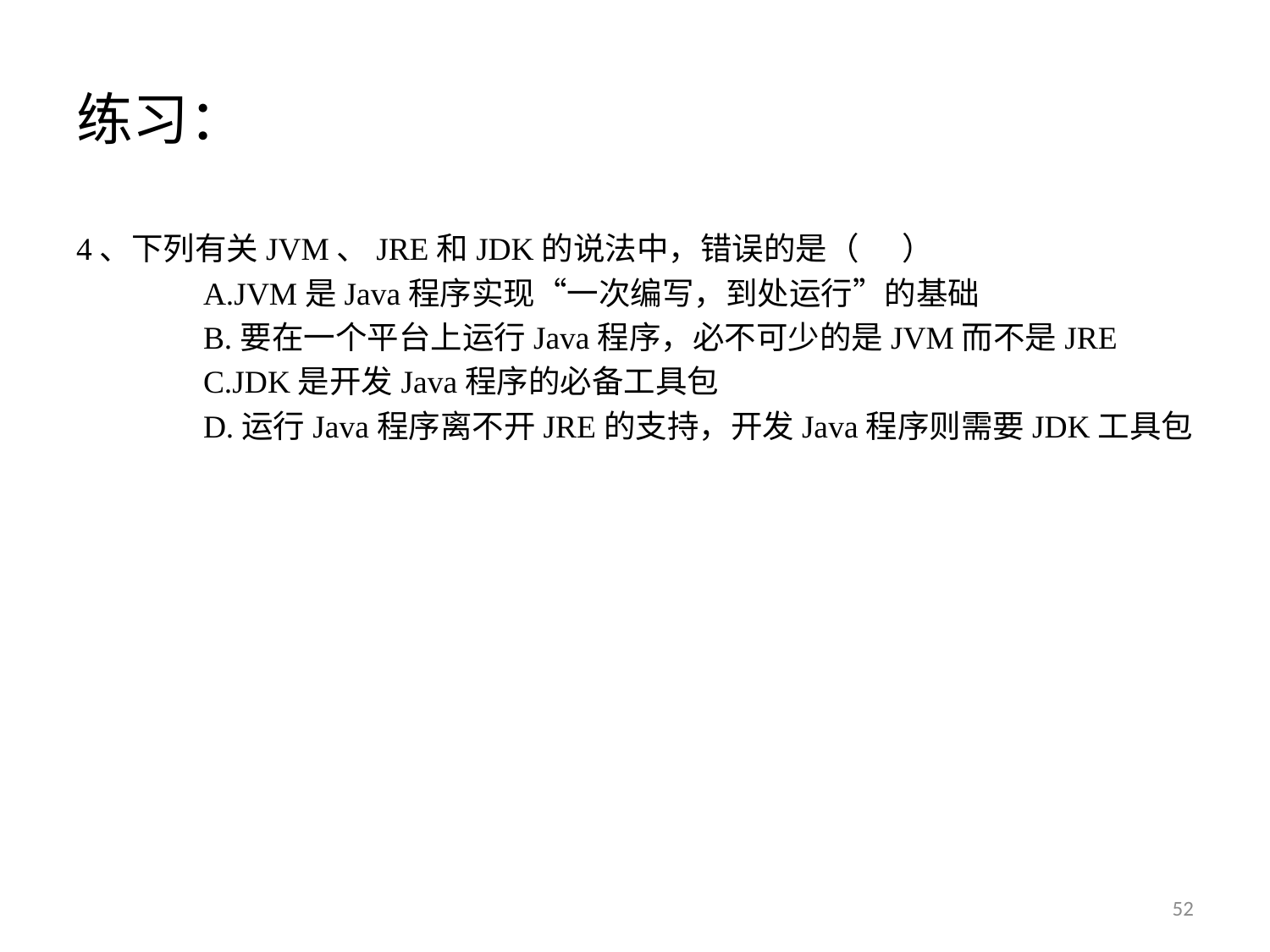

# 练习：
4、下列有关JVM、JRE和JDK的说法中，错误的是（      ）
	A.JVM是Java程序实现“一次编写，到处运行”的基础
	B.要在一个平台上运行Java程序，必不可少的是JVM而不是JRE
	C.JDK是开发Java程序的必备工具包
	D.运行Java程序离不开JRE的支持，开发Java程序则需要JDK工具包

52